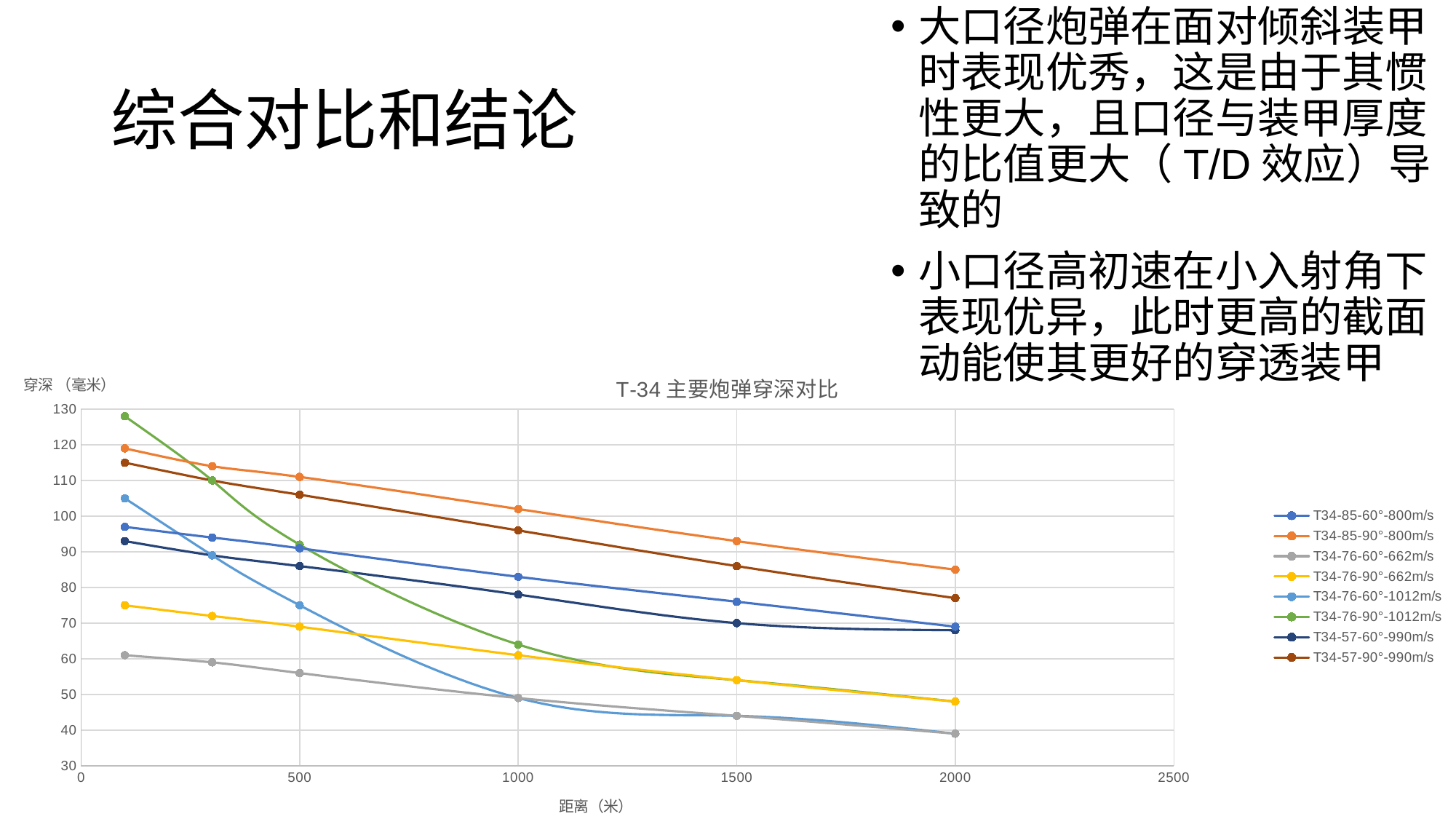

大口径炮弹在面对倾斜装甲时表现优秀，这是由于其惯性更大，且口径与装甲厚度的比值更大（T/D效应）导致的
小口径高初速在小入射角下表现优异，此时更高的截面动能使其更好的穿透装甲
# 综合对比和结论

### Chart: T-34主要炮弹穿深对比

| Category | T34-85-60°-800m/s | T34-85-90°-800m/s | T34-76-60°-662m/s | T34-76-90°-662m/s | T34-76-60°-1012m/s | T34-76-90°-1012m/s | T34-57-60°-990m/s | T34-57-90°-990m/s |
|---|---|---|---|---|---|---|---|---|